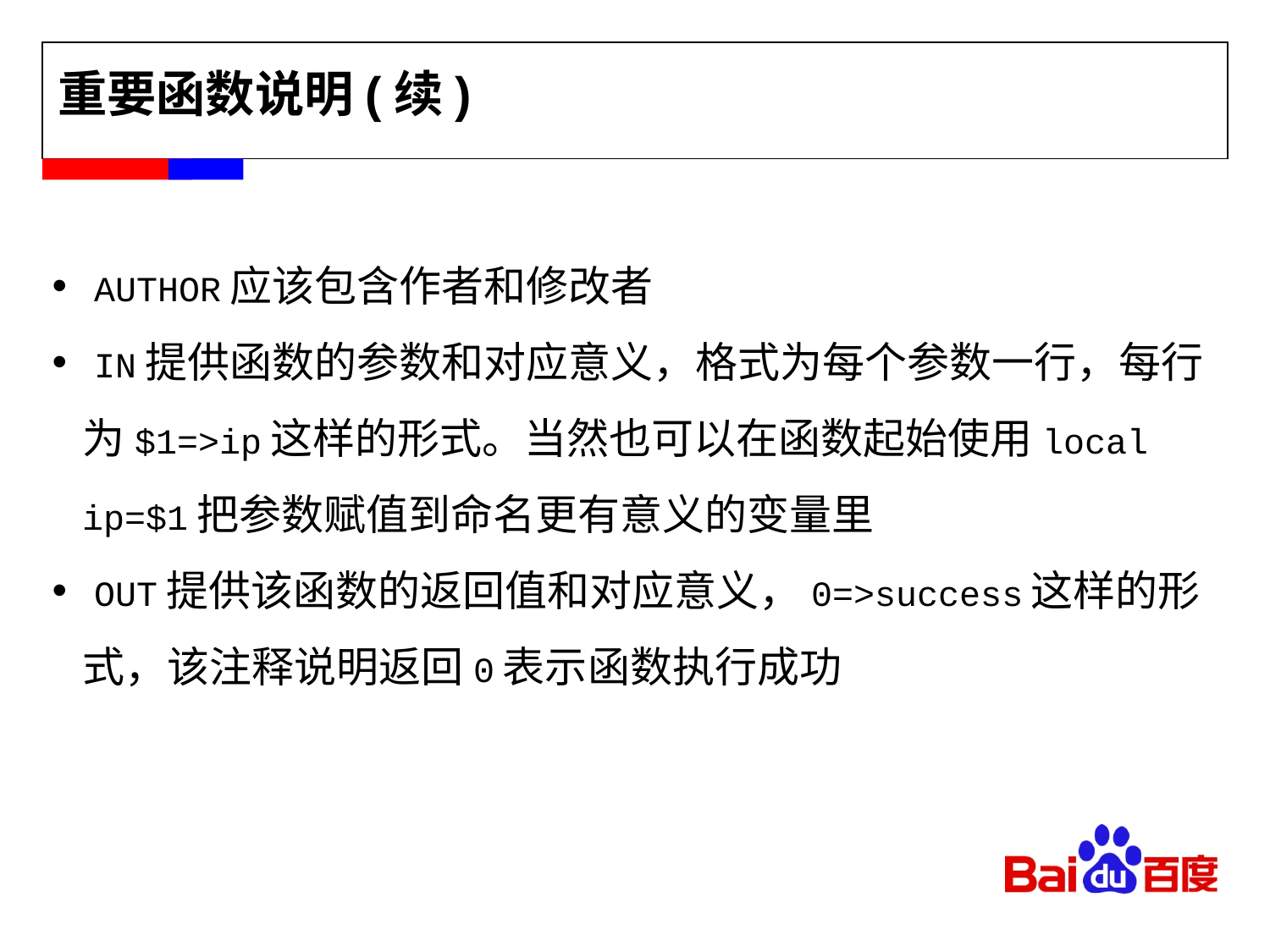

# 重要函数说明(续)
 AUTHOR应该包含作者和修改者
 IN提供函数的参数和对应意义，格式为每个参数一行，每行为$1=>ip这样的形式。当然也可以在函数起始使用local ip=$1把参数赋值到命名更有意义的变量里
 OUT提供该函数的返回值和对应意义，0=>success这样的形式，该注释说明返回0表示函数执行成功